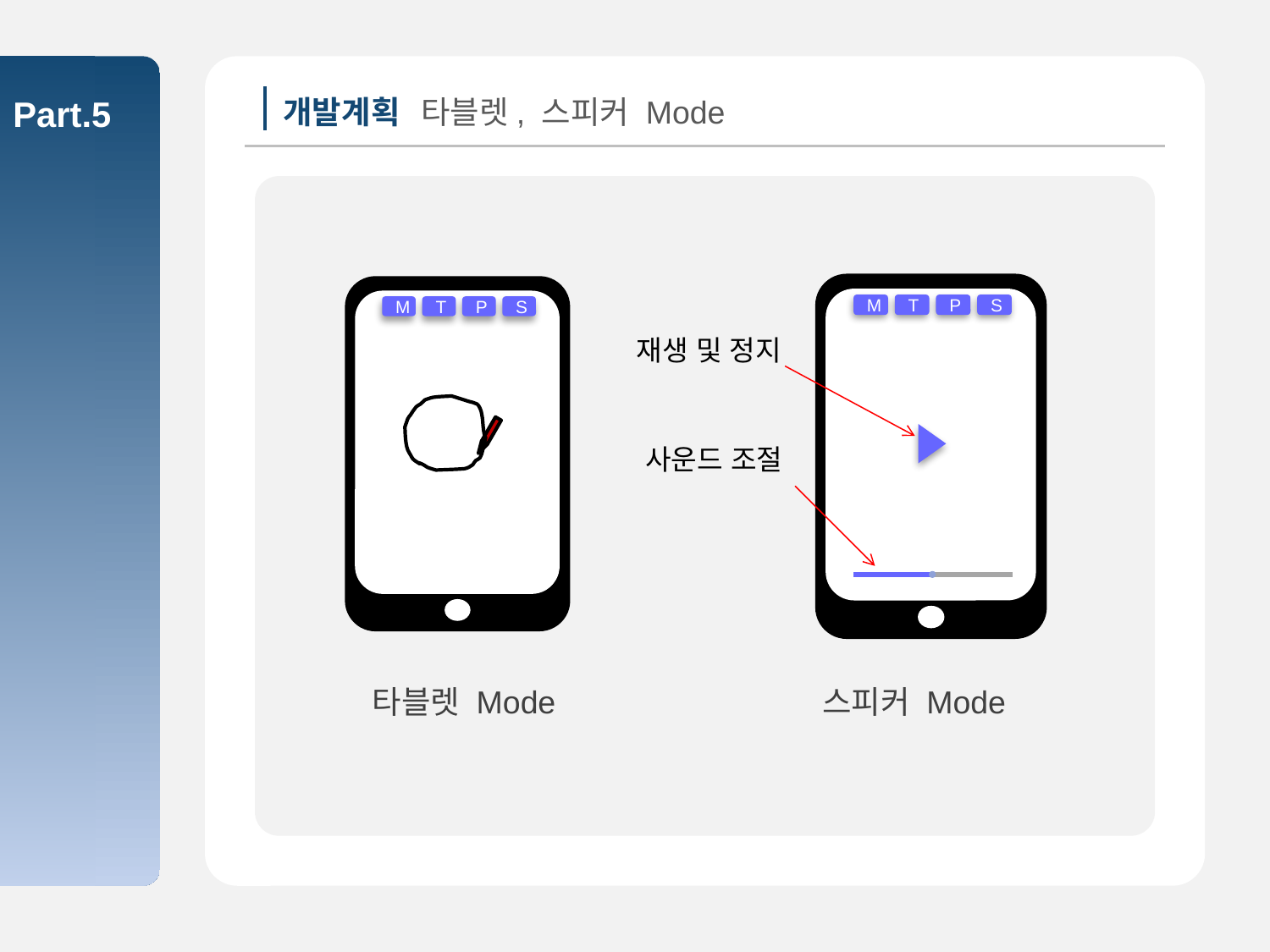

Part.5

개발계획
타블렛, 스피커 Mode

클릭하면 연필 돌아가고 동그라미 생김
스피커는 그냥 날아오기

M
T
P
S

M
T
P
S

재생 및 정지

사운드 조절

타블렛 Mode
스피커 Mode